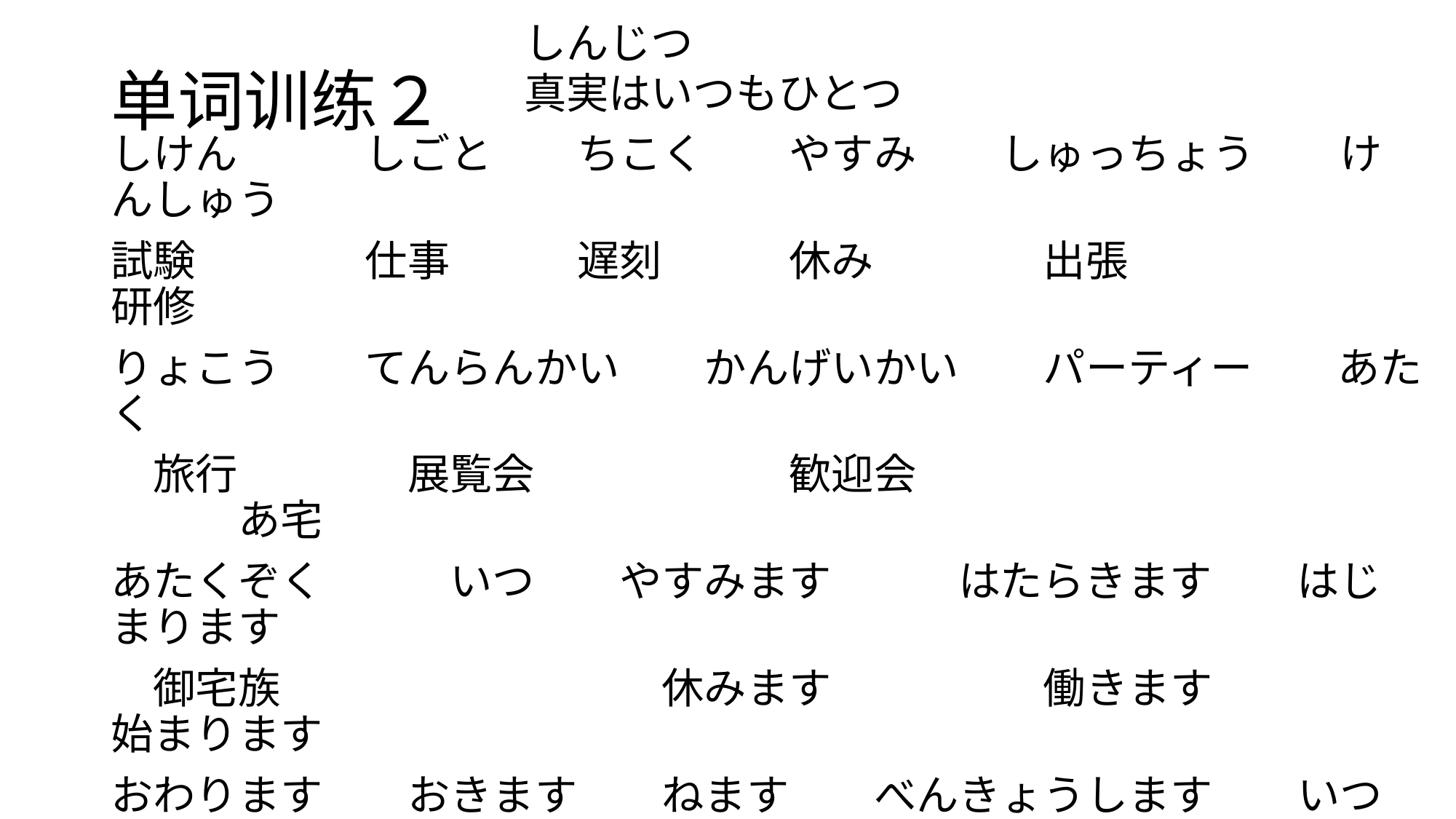

しんじつ
真実はいつもひとつ
# 单词训练２
しけん　　　しごと　　ちこく　　やすみ　　しゅっちょう　　けんしゅう
試験　　　　仕事　　　遅刻　　　休み　　　　出張　　　　　　研修
りょこう　　てんらんかい　　かんげいかい　　パーティー　　あたく
　旅行　　　　展覧会　　　　　　歓迎会　　　　　　　　　　　　　　あ宅
あたくぞく　　　いつ　　やすみます　　　はたらきます　　はじまります
　御宅族　　　　　　　　　休みます　　　　　働きます　　　　始まります
おわります　　おきます　　ねます　　べんきょうします　　いつも
終わります　　起きます　　寝ます　　　勉強します
ペキンししゃ　　こうべ　　おはよう　　じ　　ふん　はん　がつ　　にち　　ねん
北京支社　　　　神戸　　　　　　　　　　時　　分　　半　　　月　　　日　　　年
ごろ